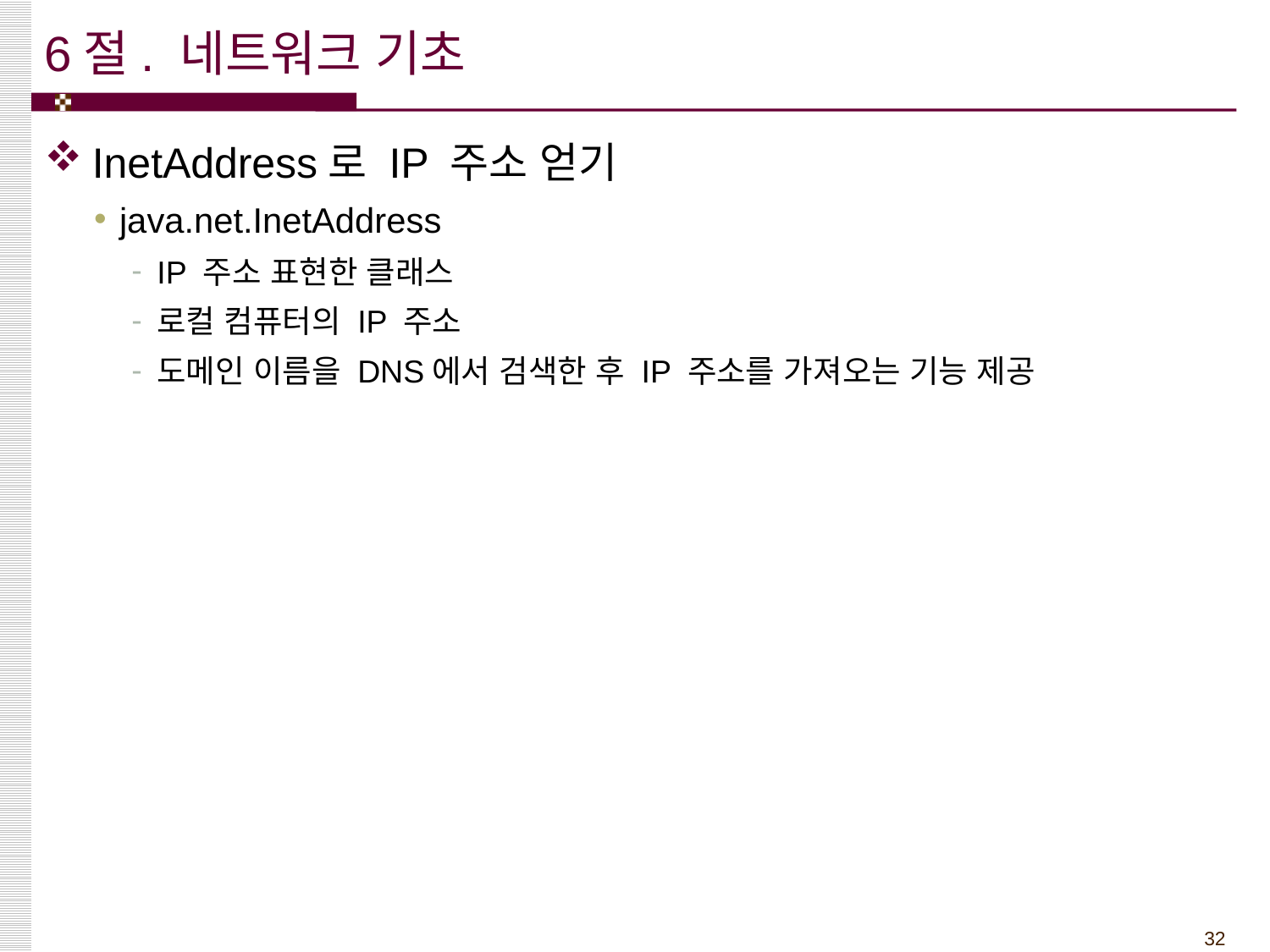

# 6절. 네트워크 기초
InetAddress로 IP 주소 얻기
java.net.InetAddress
IP 주소 표현한 클래스
로컬 컴퓨터의 IP 주소
도메인 이름을 DNS에서 검색한 후 IP 주소를 가져오는 기능 제공